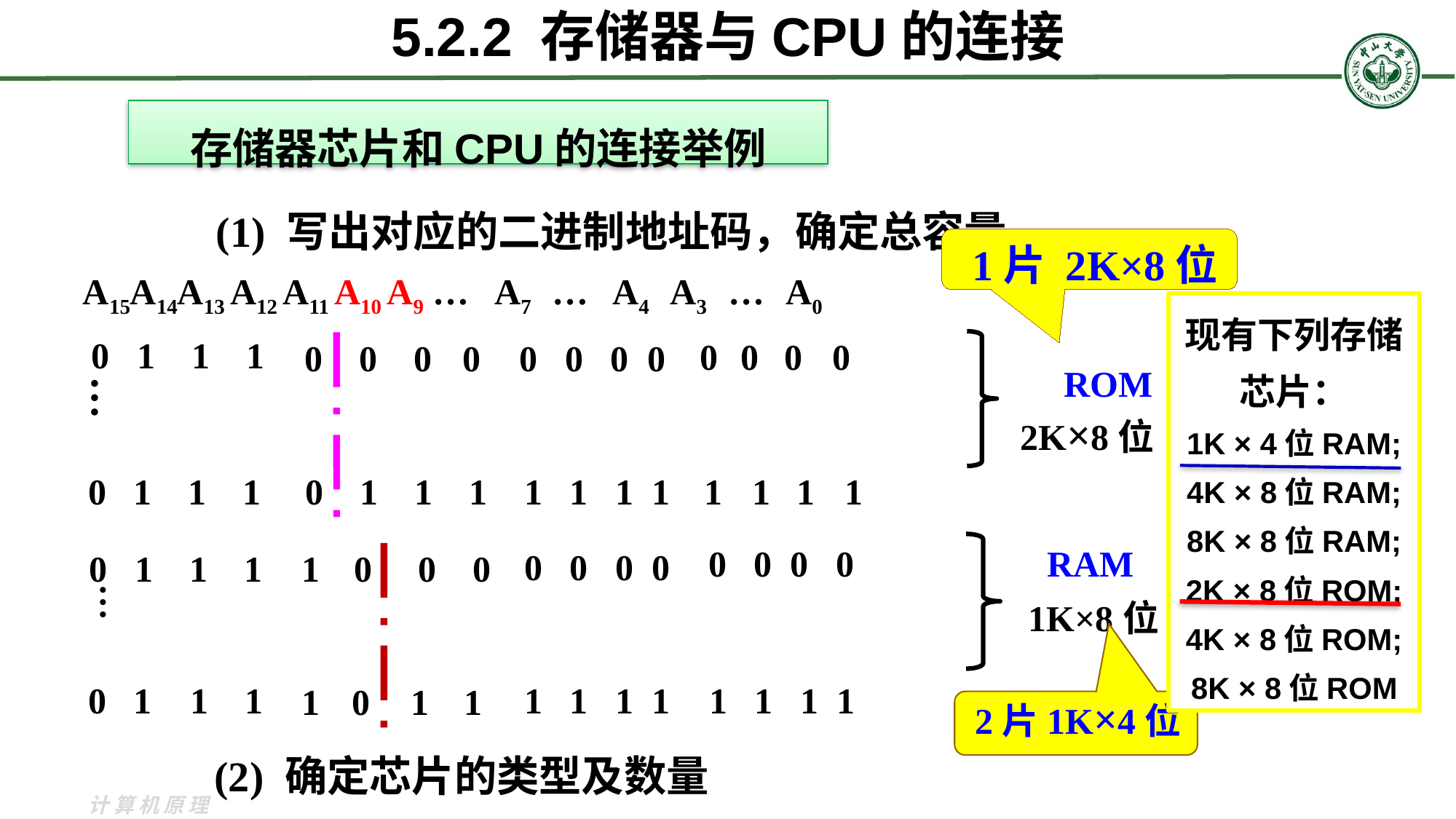

5.2.2 存储器与CPU的连接
存储器芯片和CPU的连接举例
(1) 写出对应的二进制地址码，确定总容量

1片 2K×8位
A15A14A13 A12 A11 A10 A9 …   A7    …   A4    A3    …    A0
0   1    1    1
0   0   0    0
 0   0   0  0
 0    0    0    0

…
0   1    1    1
 0    1    1    1
 1   1   1  1
1   1   1   1
0   0  0   0
 0   0   0  0
0   1    1    1
  1     0     0    0
…
0   1     1    1
 1   1   1  1
1   1   1  1
  1    0     1    1
现有下列存储芯片：
1K × 4位RAM;
4K × 8位RAM;
8K × 8位RAM;
2K × 8位ROM;
4K × 8位ROM;
8K × 8位ROM
ROM

2K×8位
RAM

1K×8位

2片1K×4位

(2) 确定芯片的类型及数量